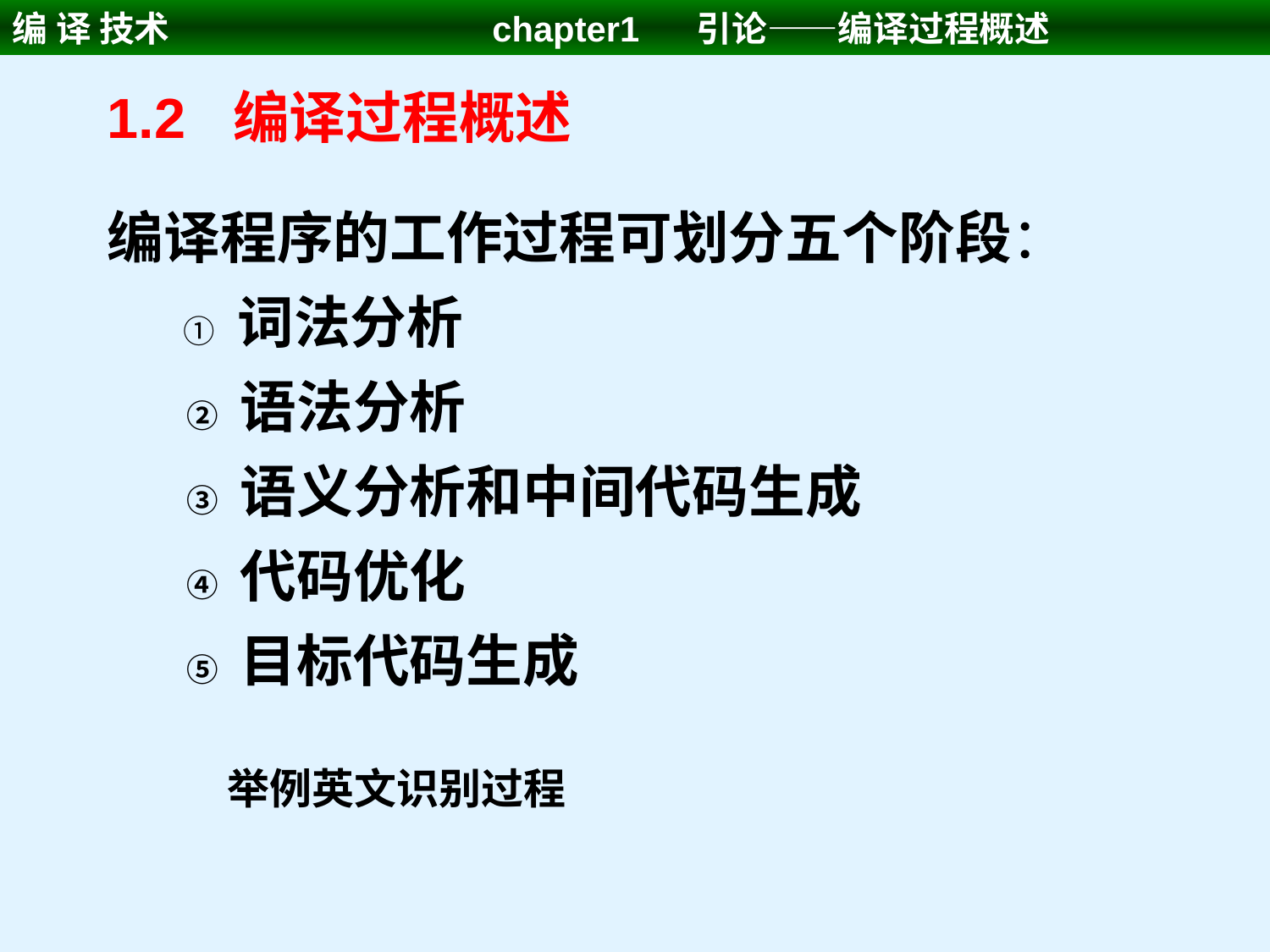

1.2 编译过程概述
编译程序的工作过程可划分五个阶段：
      ①  词法分析
           ②  语法分析
           ③  语义分析和中间代码生成
           ④  代码优化
           ⑤  目标代码生成
举例英文识别过程